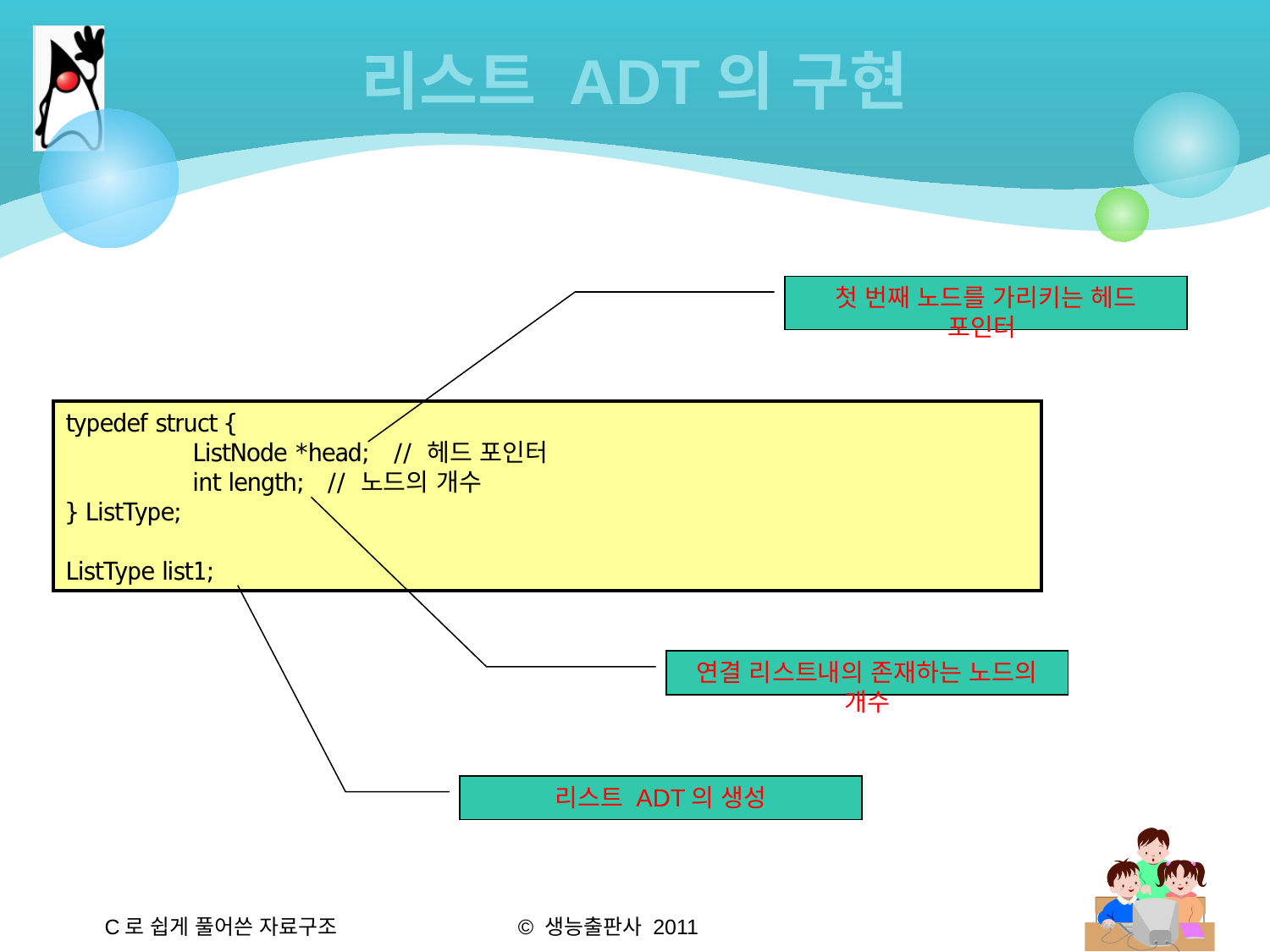

# 리스트 ADT의 구현
첫 번째 노드를 가리키는 헤드 포인터
typedef struct {
	ListNode *head;   // 헤드 포인터
	int length;	 // 노드의 개수
} ListType;

ListType list1;
연결 리스트내의 존재하는 노드의 개수
리스트 ADT의 생성